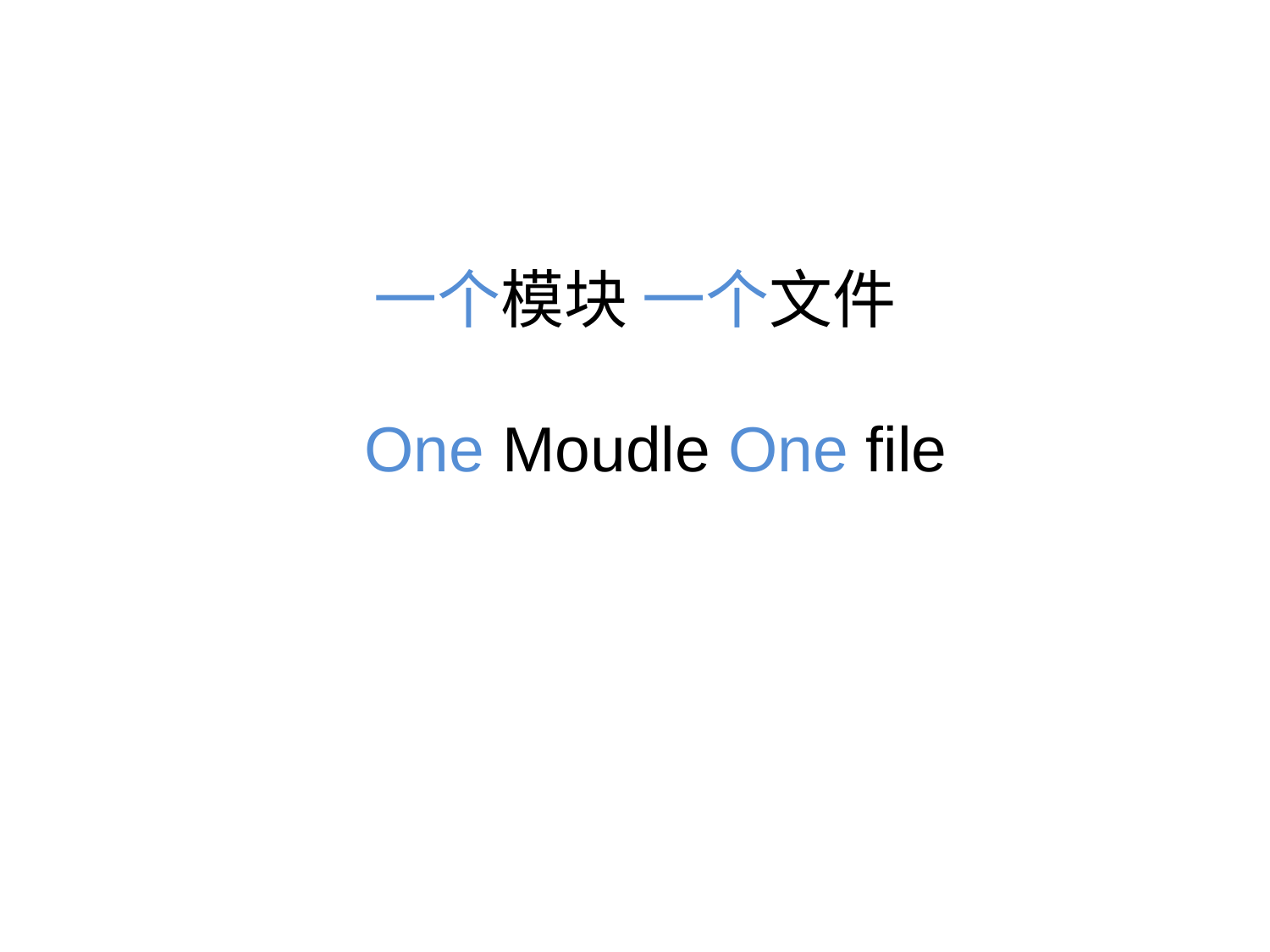

# 一个模块 一个文件
One Moudle One file